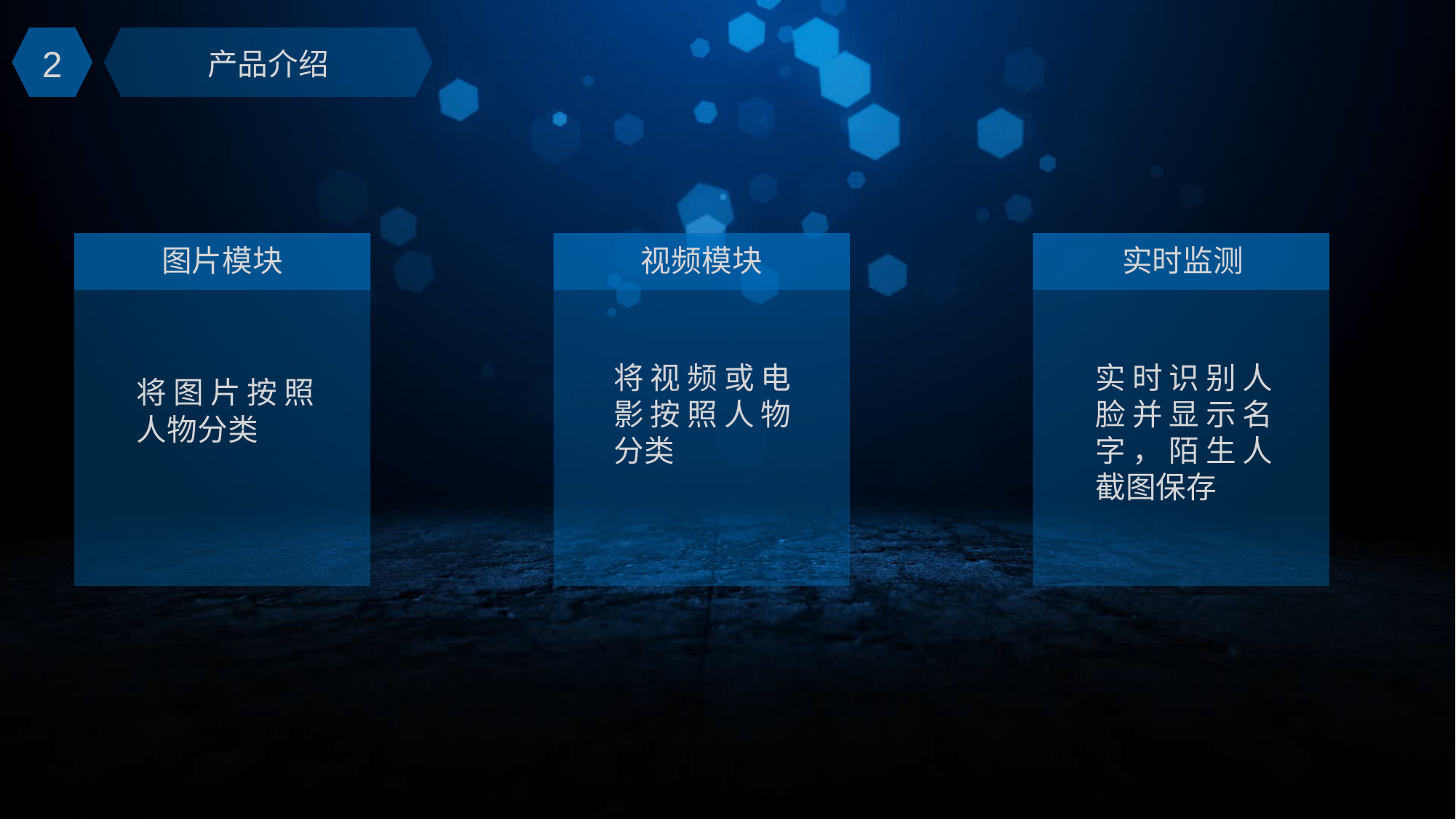

2

产品介绍

图片模块
将图片按照人物分类

视频模块
将视频或电影按照人物分类

实时监测
实时识别人脸并显示名字，陌生人截图保存